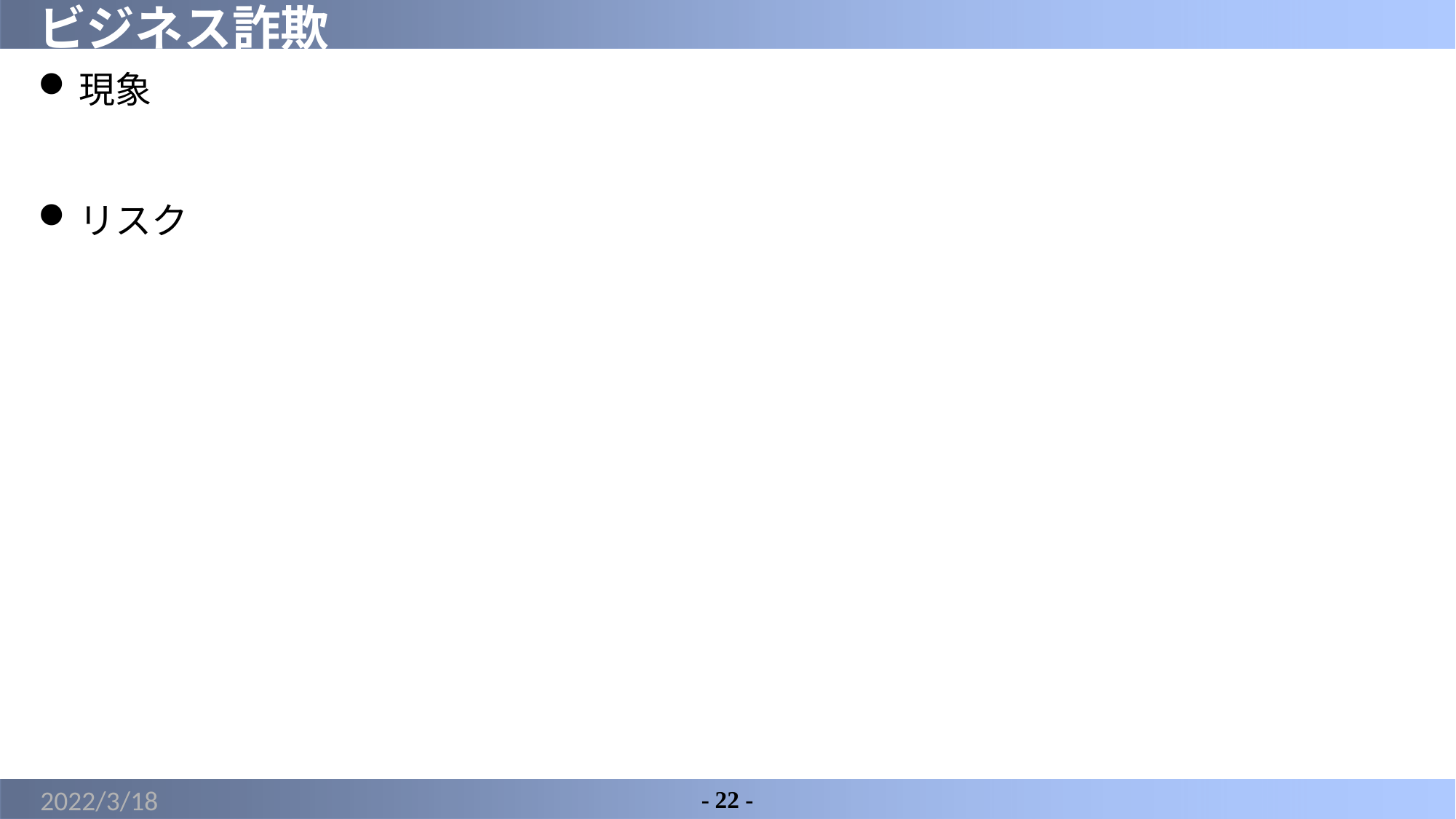

# ビジネス詐欺
現象

リスク

2022/3/18
- 22 -